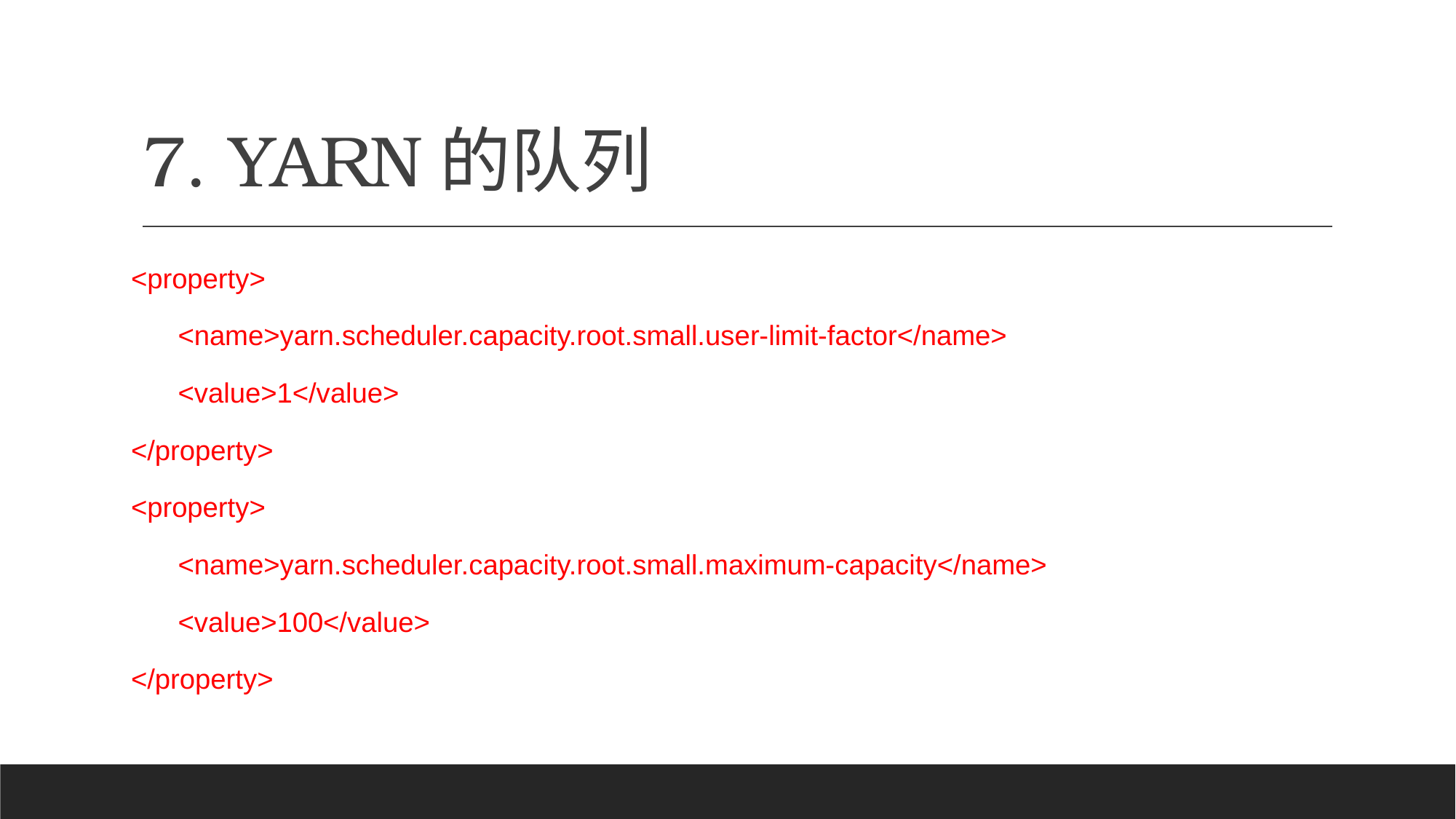

# 7. YARN的队列
<property>
      <name>yarn.scheduler.capacity.root.small.user-limit-factor</name>
      <value>1</value>
</property>
<property>
      <name>yarn.scheduler.capacity.root.small.maximum-capacity</name>
      <value>100</value>
</property>